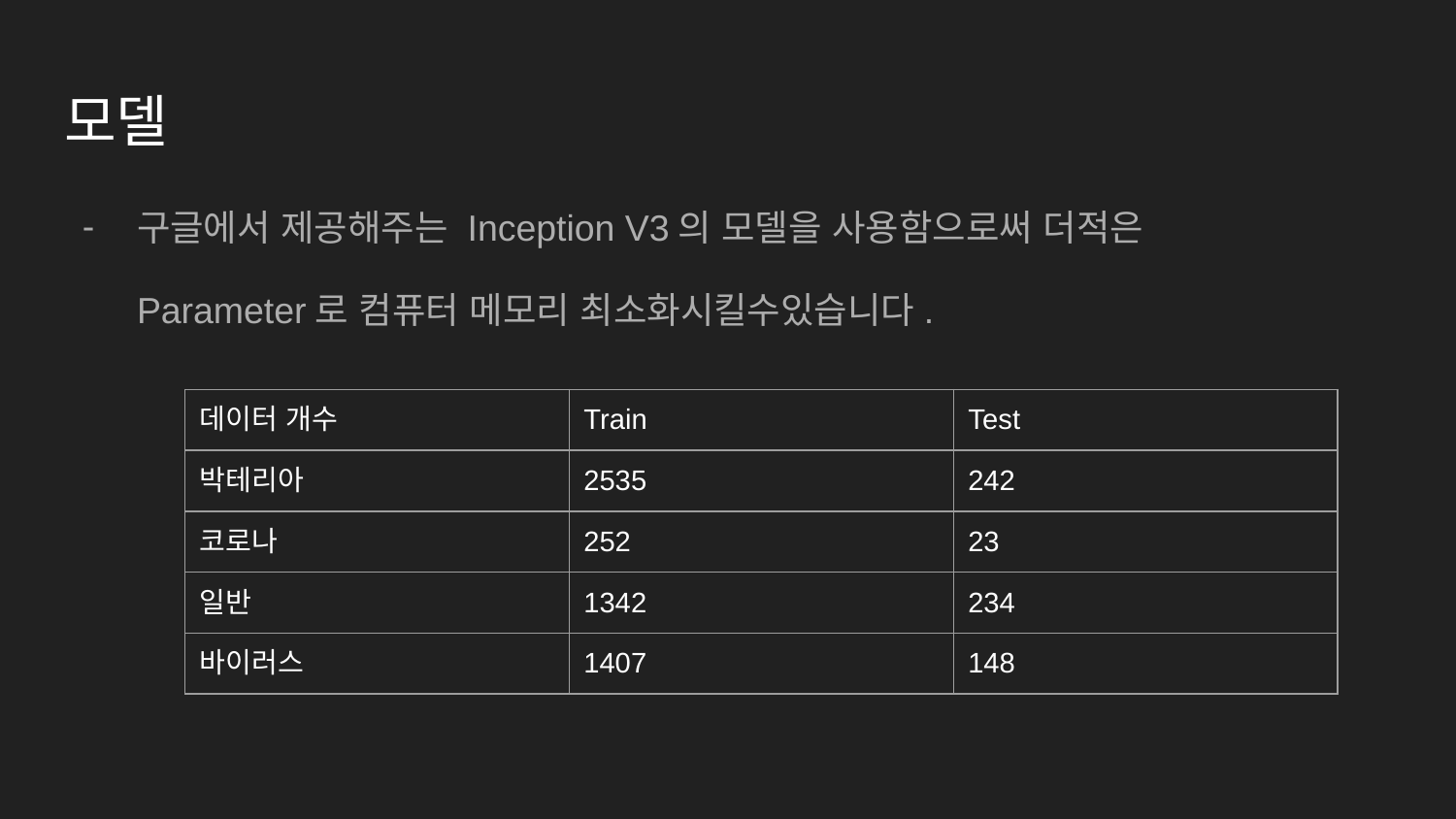

# 모델
구글에서 제공해주는 Inception V3의 모델을 사용함으로써 더적은
Parameter로 컴퓨터 메모리 최소화시킬수있습니다.

| 데이터 개수 | Train | Test |
| --- | --- | --- |
| 박테리아 | 2535 | 242 |
| 코로나 | 252 | 23 |
| 일반 | 1342 | 234 |
| 바이러스 | 1407 | 148 |